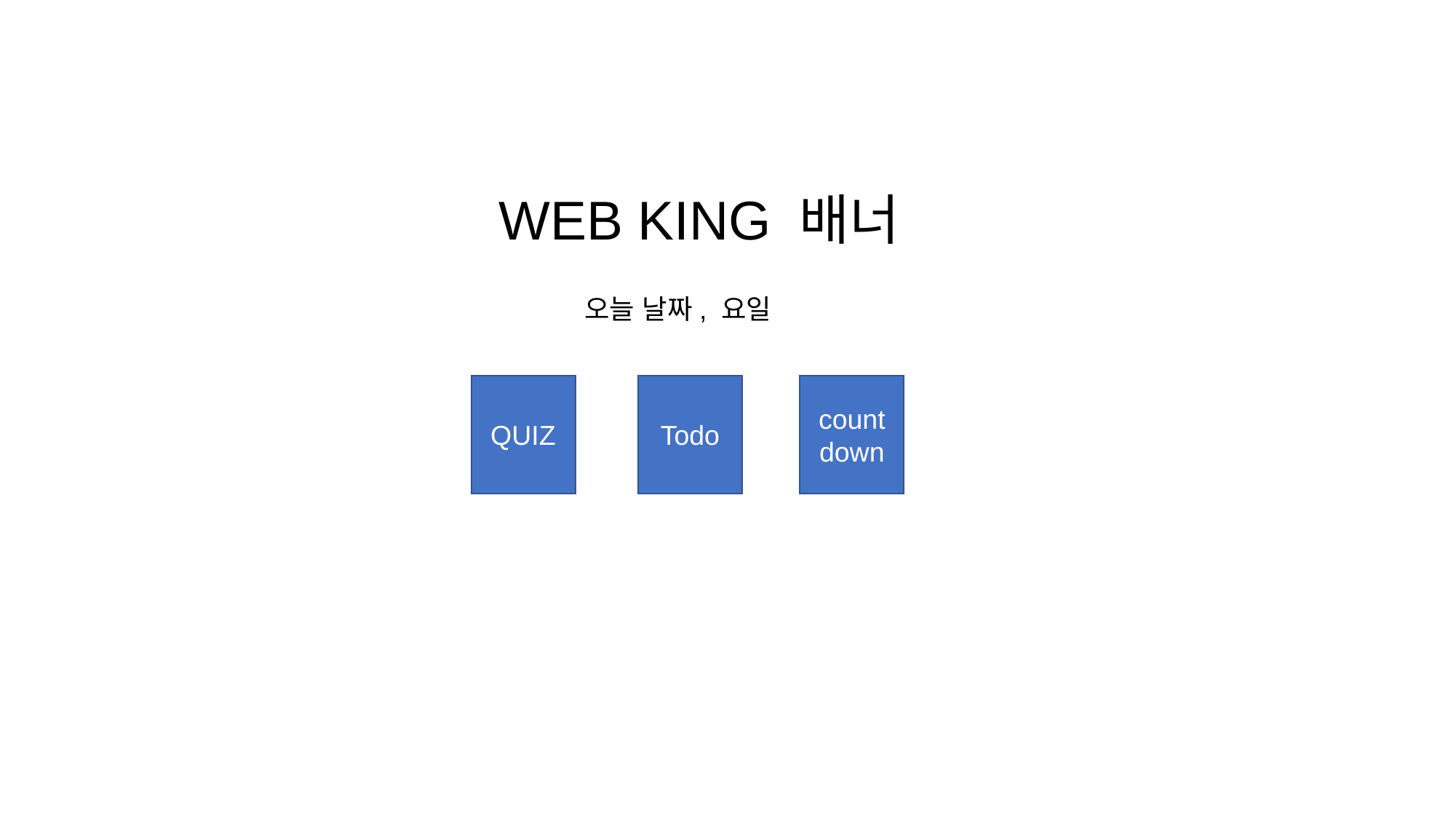

WEB KING 배너
오늘 날짜, 요일
QUIZ
Todo
count
down